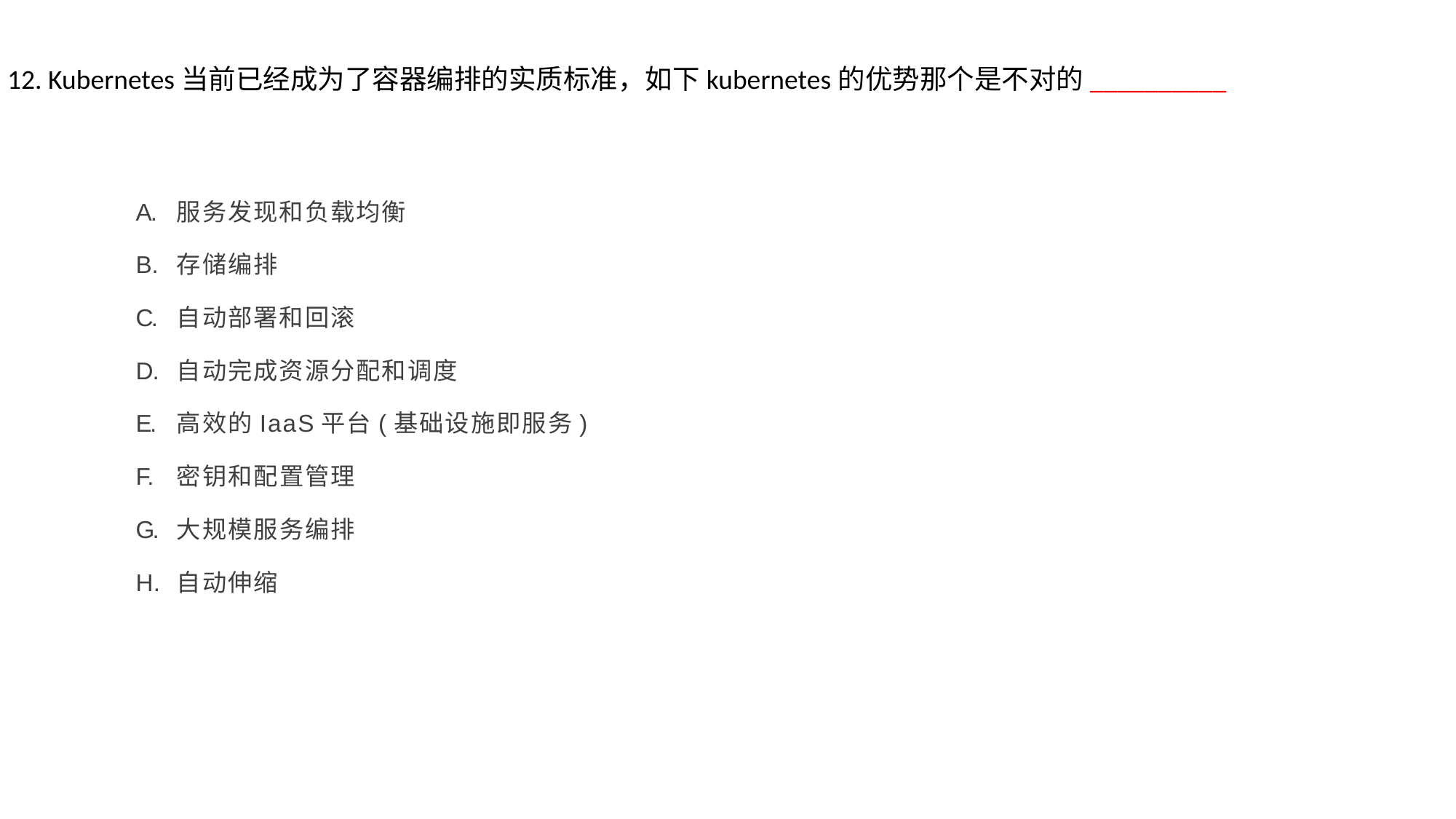

12. Kubernetes当前已经成为了容器编排的实质标准，如下kubernetes的优势那个是不对的__________
服务发现和负载均衡
存储编排
自动部署和回滚
自动完成资源分配和调度
高效的IaaS平台(基础设施即服务)
密钥和配置管理
大规模服务编排
自动伸缩